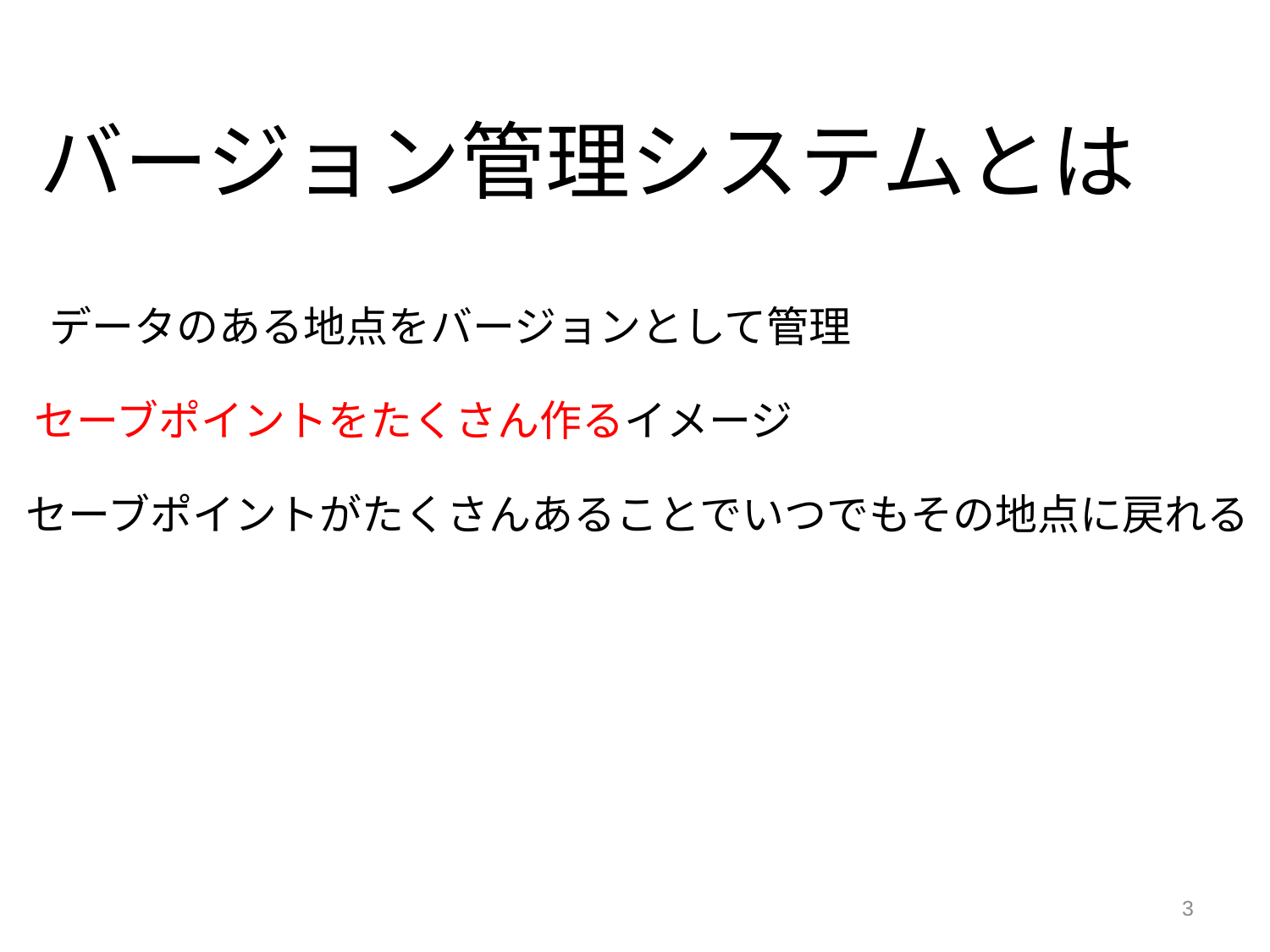

バージョン管理システムとは
データのある地点をバージョンとして管理
セーブポイントをたくさん作るイメージ
セーブポイントがたくさんあることでいつでもその地点に戻れる
3